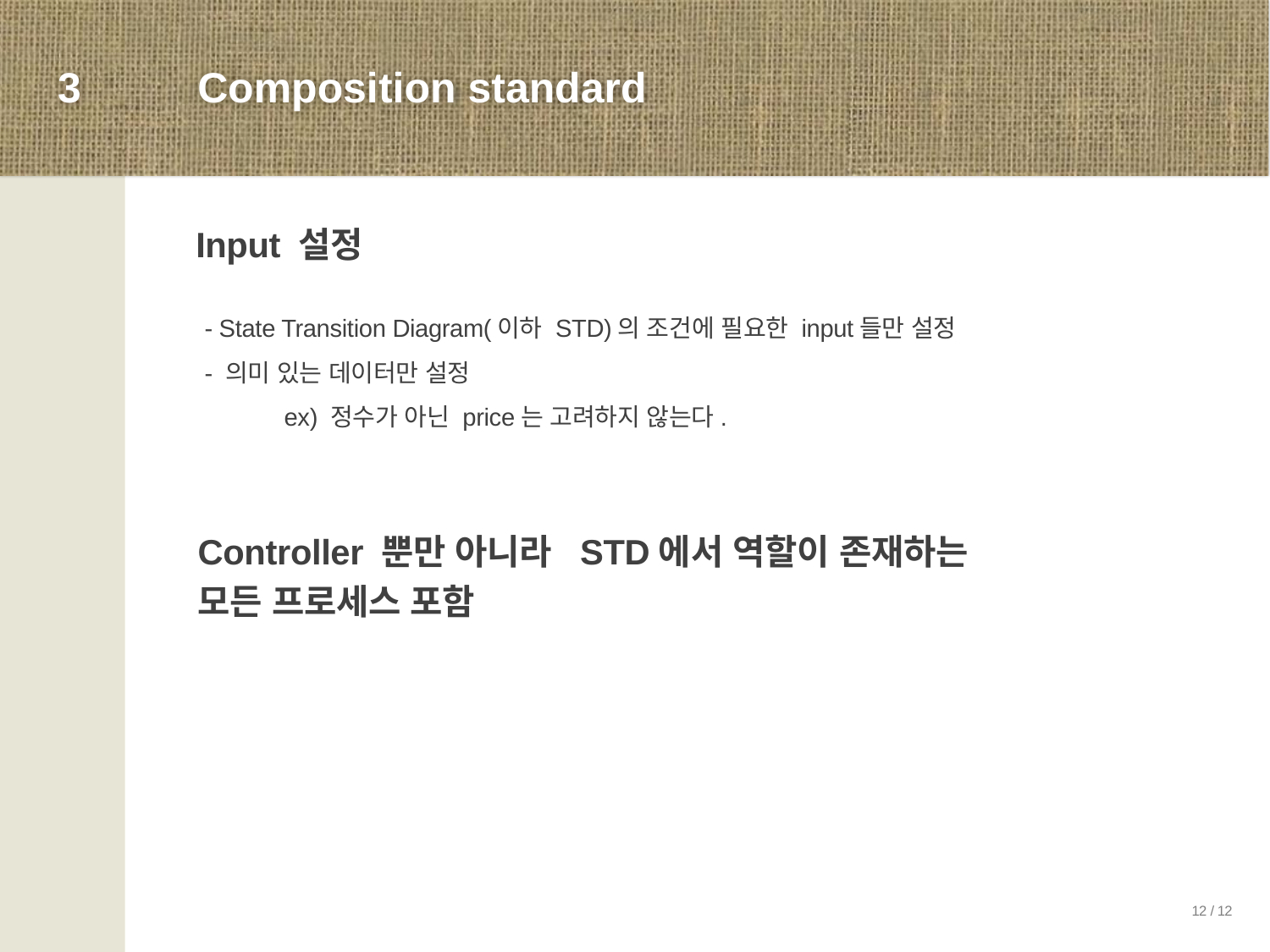

3
Composition standard
Input 설정
 - State Transition Diagram(이하 STD)의 조건에 필요한 input들만 설정
 - 의미 있는 데이터만 설정
             ex) 정수가 아닌 price는 고려하지 않는다.

Controller 뿐만 아니라  STD에서 역할이 존재하는
모든 프로세스 포함
12 / 12